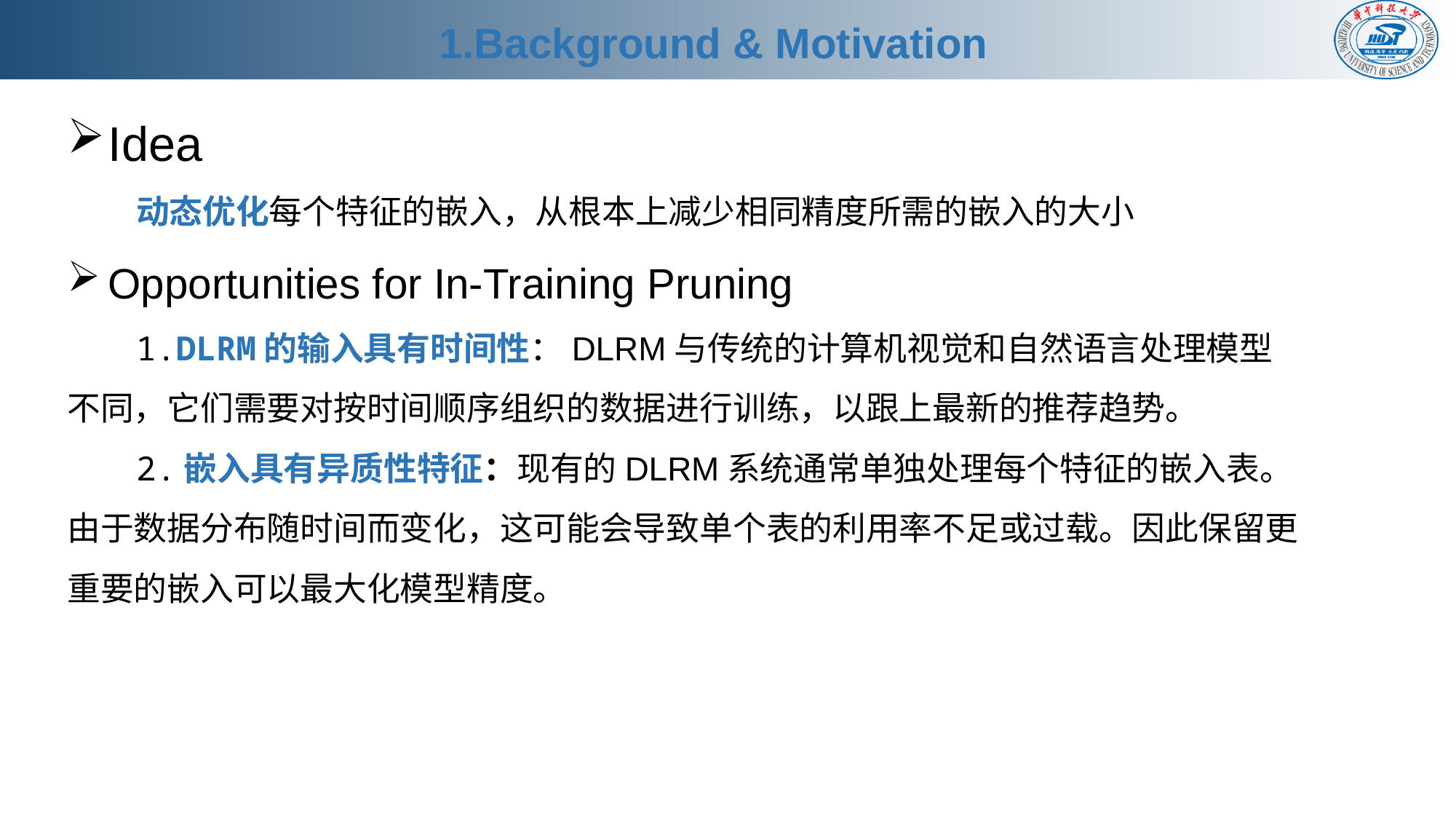

1.Background & Motivation
Idea
动态优化每个特征的嵌入，从根本上减少相同精度所需的嵌入的大小
Opportunities for In-Training Pruning
1.DLRM的输入具有时间性：DLRM与传统的计算机视觉和自然语言处理模型不同，它们需要对按时间顺序组织的数据进行训练，以跟上最新的推荐趋势。
2.嵌入具有异质性特征：现有的DLRM系统通常单独处理每个特征的嵌入表。由于数据分布随时间而变化，这可能会导致单个表的利用率不足或过载。因此保留更重要的嵌入可以最大化模型精度。